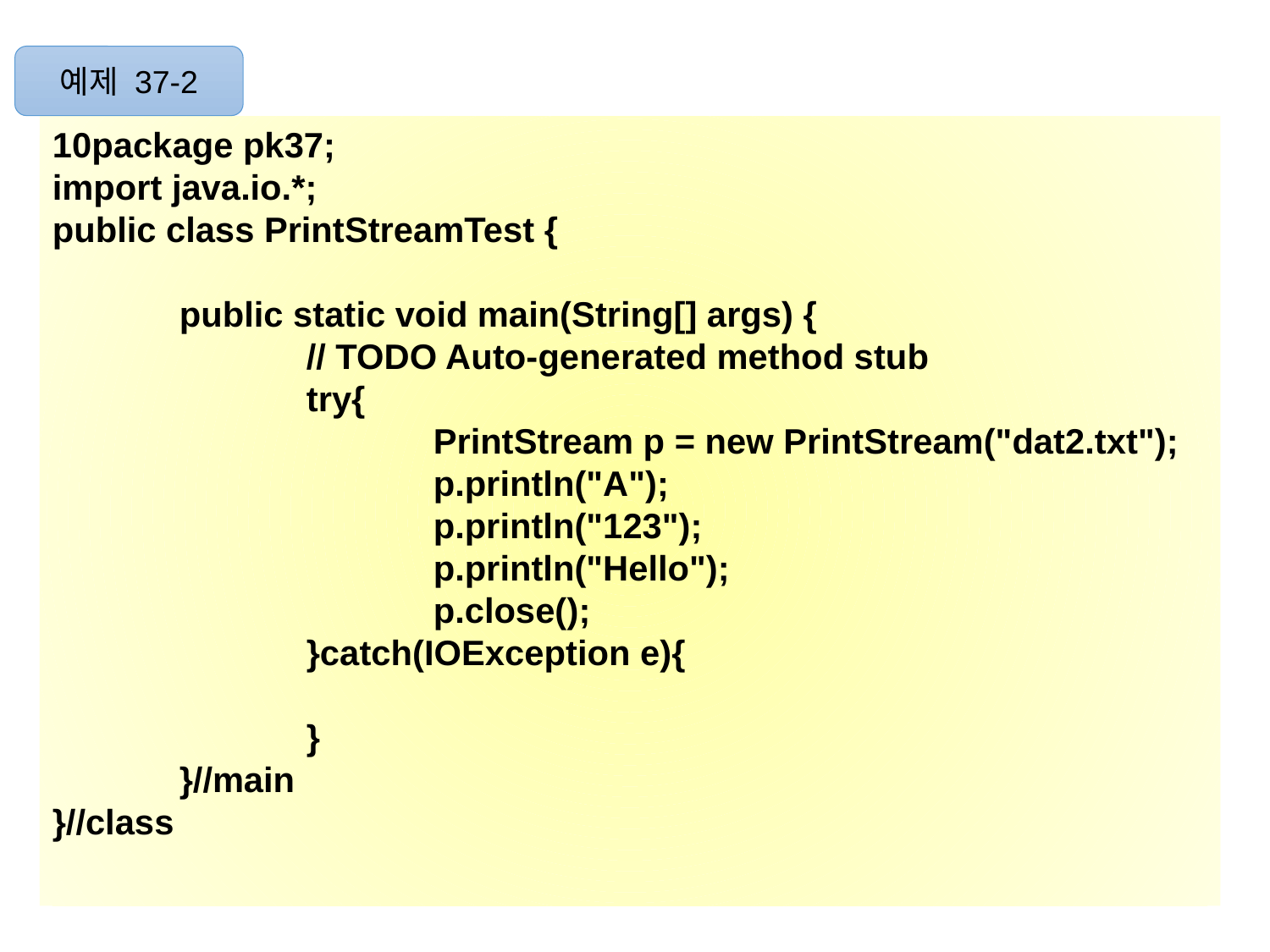

예제 37-2
10package pk37;
import java.io.*;
public class PrintStreamTest {

	public static void main(String[] args) {
		// TODO Auto-generated method stub
		try{
			PrintStream p = new PrintStream("dat2.txt");
			p.println("A");
			p.println("123");
			p.println("Hello");
			p.close();
		}catch(IOException e){

		}
	}//main
}//class